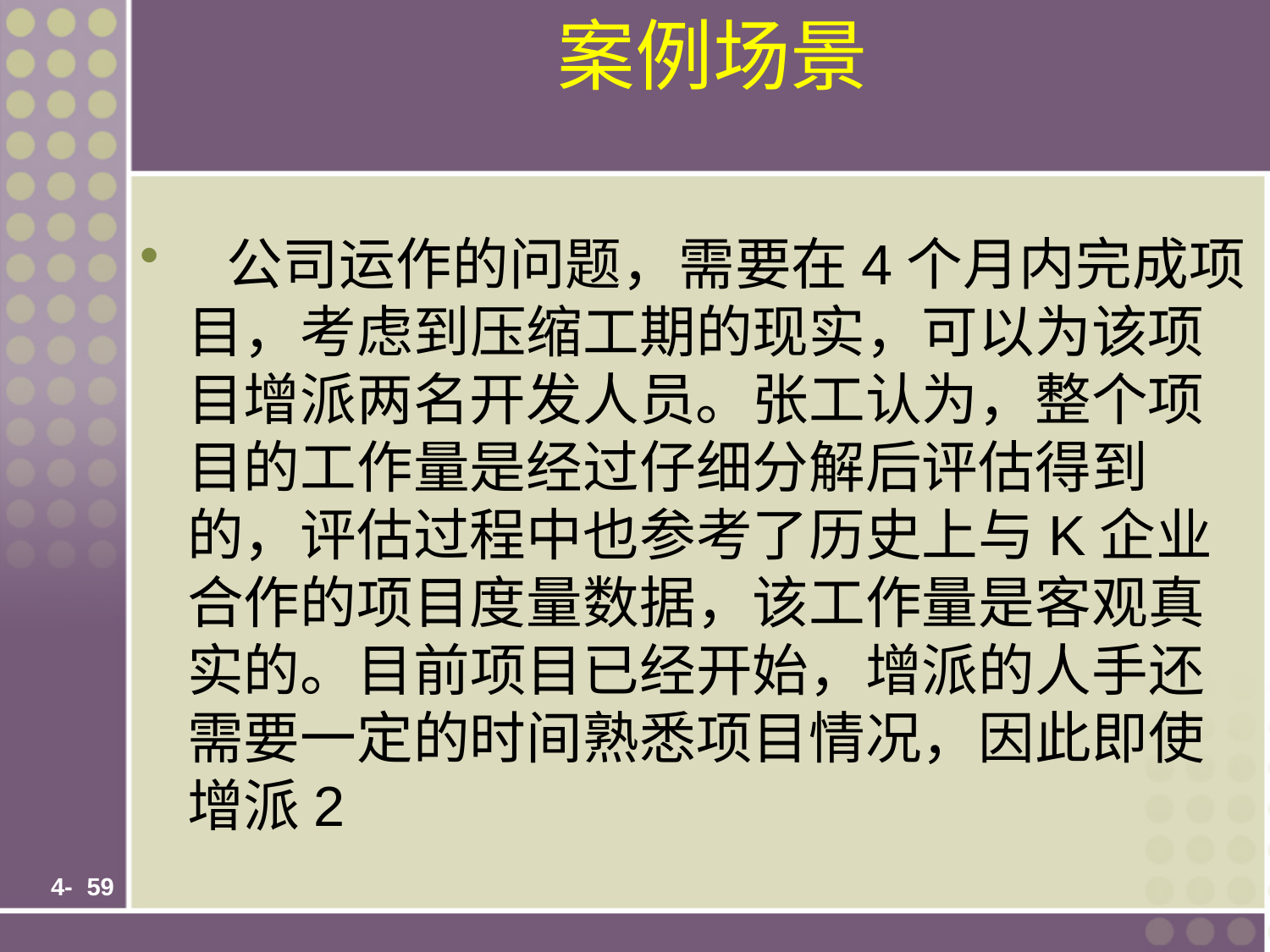

# 案例场景
  公司运作的问题，需要在4个月内完成项目，考虑到压缩工期的现实，可以为该项目增派两名开发人员。张工认为，整个项目的工作量是经过仔细分解后评估得到的，评估过程中也参考了历史上与K企业合作的项目度量数据，该工作量是客观真实的。目前项目已经开始，增派的人手还需要一定的时间熟悉项目情况，因此即使增派2

  4-  59